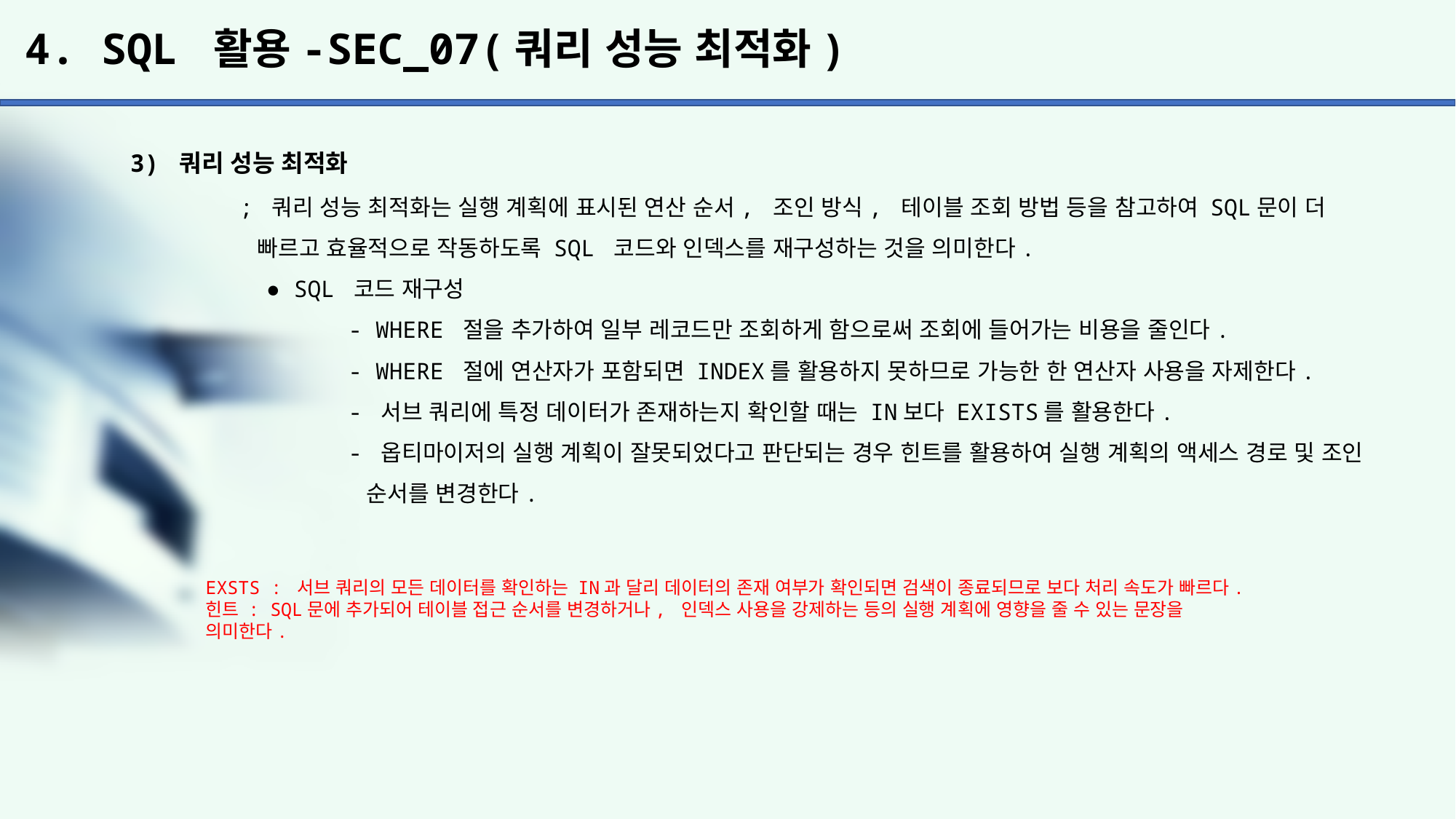

# 4. SQL 활용-SEC_07(쿼리 성능 최적화)
3) 쿼리 성능 최적화
	; 쿼리 성능 최적화는 실행 계획에 표시된 연산 순서, 조인 방식, 테이블 조회 방법 등을 참고하여 SQL문이 더
	  빠르고 효율적으로 작동하도록 SQL 코드와 인덱스를 재구성하는 것을 의미한다.
	  ● SQL 코드 재구성
		- WHERE 절을 추가하여 일부 레코드만 조회하게 함으로써 조회에 들어가는 비용을 줄인다.
		- WHERE 절에 연산자가 포함되면 INDEX를 활용하지 못하므로 가능한 한 연산자 사용을 자제한다.
		- 서브 쿼리에 특정 데이터가 존재하는지 확인할 때는 IN보다 EXISTS를 활용한다.
		- 옵티마이저의 실행 계획이 잘못되었다고 판단되는 경우 힌트를 활용하여 실행 계획의 액세스 경로 및 조인
		  순서를 변경한다.

EXSTS : 서브 쿼리의 모든 데이터를 확인하는 IN과 달리 데이터의 존재 여부가 확인되면 검색이 종료되므로 보다 처리 속도가 빠르다.
힌트 : SQL문에 추가되어 테이블 접근 순서를 변경하거나, 인덱스 사용을 강제하는 등의 실행 계획에 영향을 줄 수 있는 문장을
의미한다.